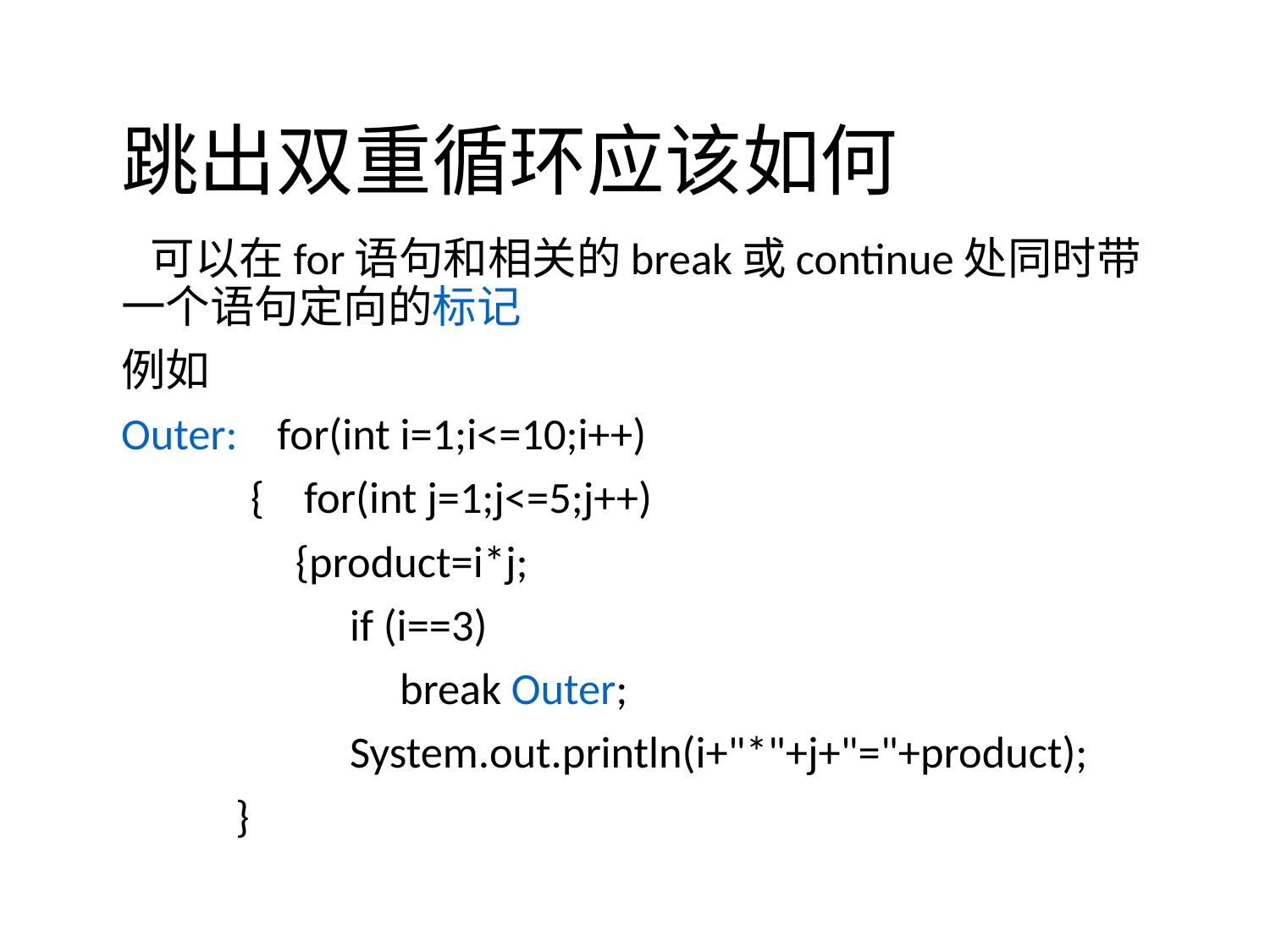

跳出双重循环应该如何
  可以在for语句和相关的break或continue处同时带一个语句定向的标记
例如
Outer:    for(int i=1;i<=10;i++)
             {    for(int j=1;j<=5;j++)
        	      {product=i*j;
        		if (i==3)
                            break Outer;
		System.out.println(i+"*"+j+"="+product);
        	}